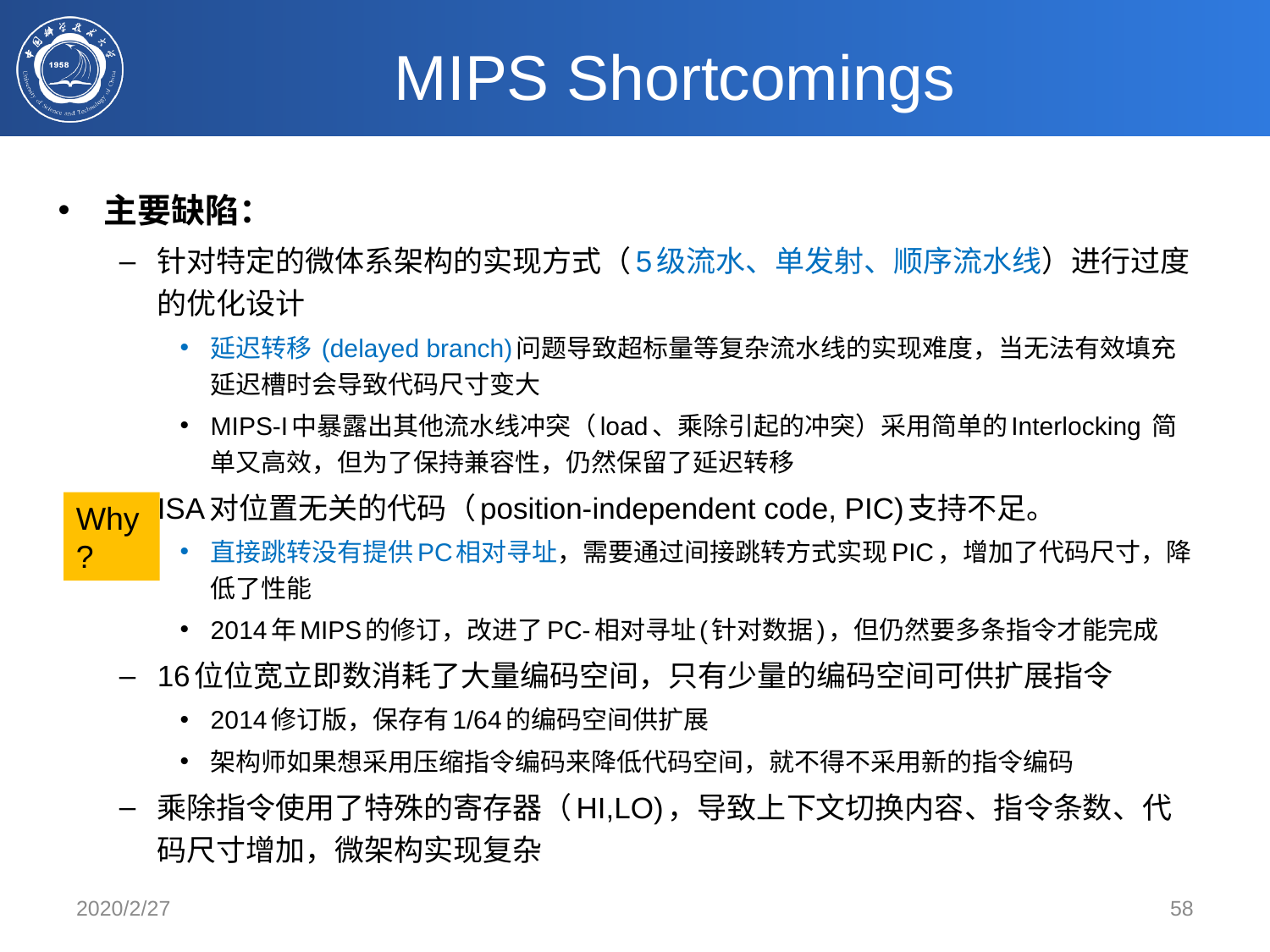

# MIPS Shortcomings
主要缺陷：
针对特定的微体系架构的实现方式（5级流水、单发射、顺序流水线）进行过度的优化设计
延迟转移 (delayed branch)问题导致超标量等复杂流水线的实现难度，当无法有效填充延迟槽时会导致代码尺寸变大
MIPS-I中暴露出其他流水线冲突（load、乘除引起的冲突）采用简单的Interlocking 简单又高效，但为了保持兼容性，仍然保留了延迟转移
ISA对位置无关的代码（position-independent code, PIC)支持不足。
直接跳转没有提供PC相对寻址，需要通过间接跳转方式实现PIC，增加了代码尺寸，降低了性能
2014年MIPS的修订，改进了PC-相对寻址(针对数据)，但仍然要多条指令才能完成
16位位宽立即数消耗了大量编码空间，只有少量的编码空间可供扩展指令
2014修订版，保存有1/64的编码空间供扩展
架构师如果想采用压缩指令编码来降低代码空间，就不得不采用新的指令编码
乘除指令使用了特殊的寄存器（HI,LO)，导致上下文切换内容、指令条数、代码尺寸增加，微架构实现复杂

Why?
2020/2/27
58